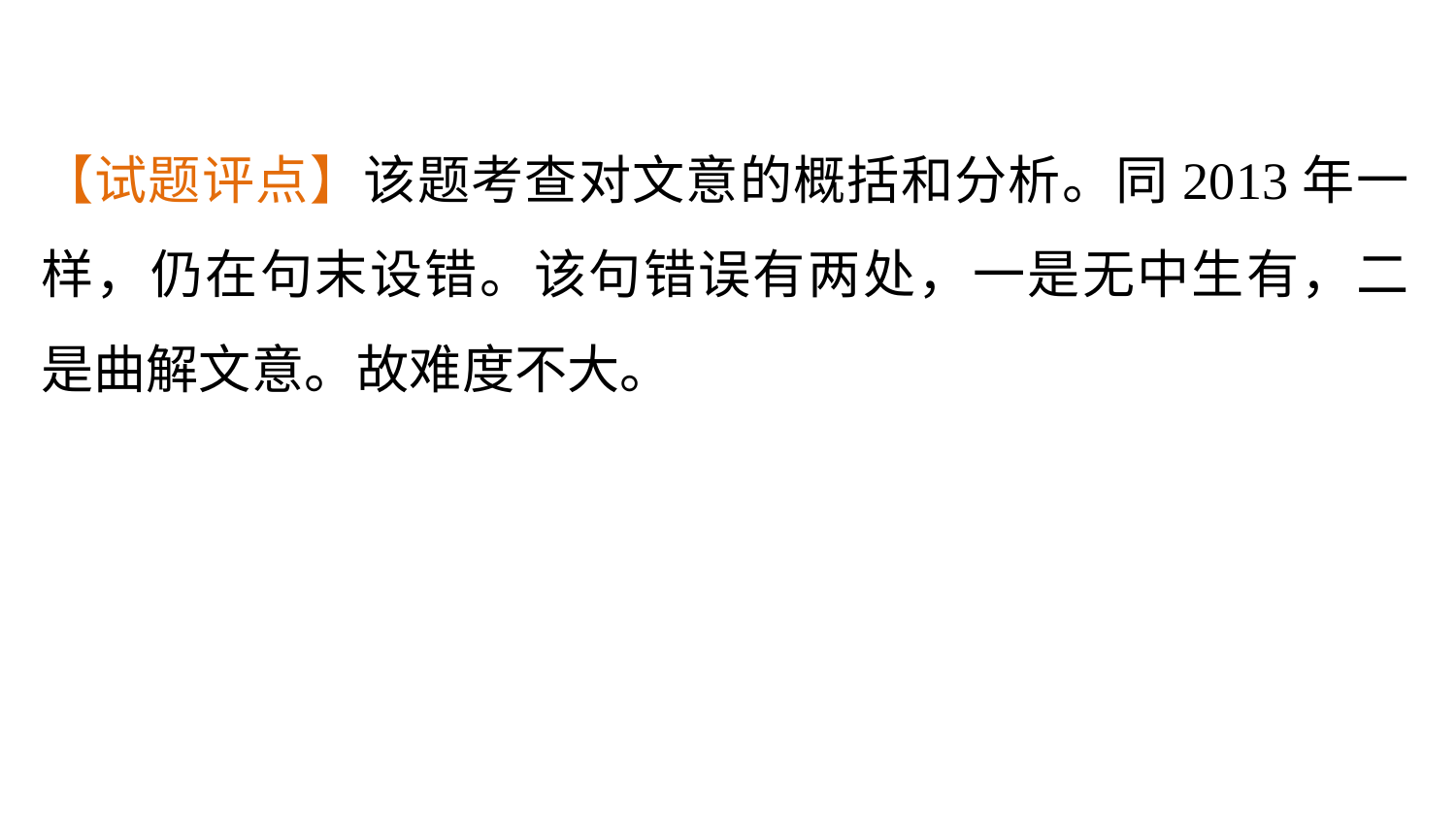

【试题评点】该题考查对文意的概括和分析。同2013年一样，仍在句末设错。该句错误有两处，一是无中生有，二是曲解文意。故难度不大。